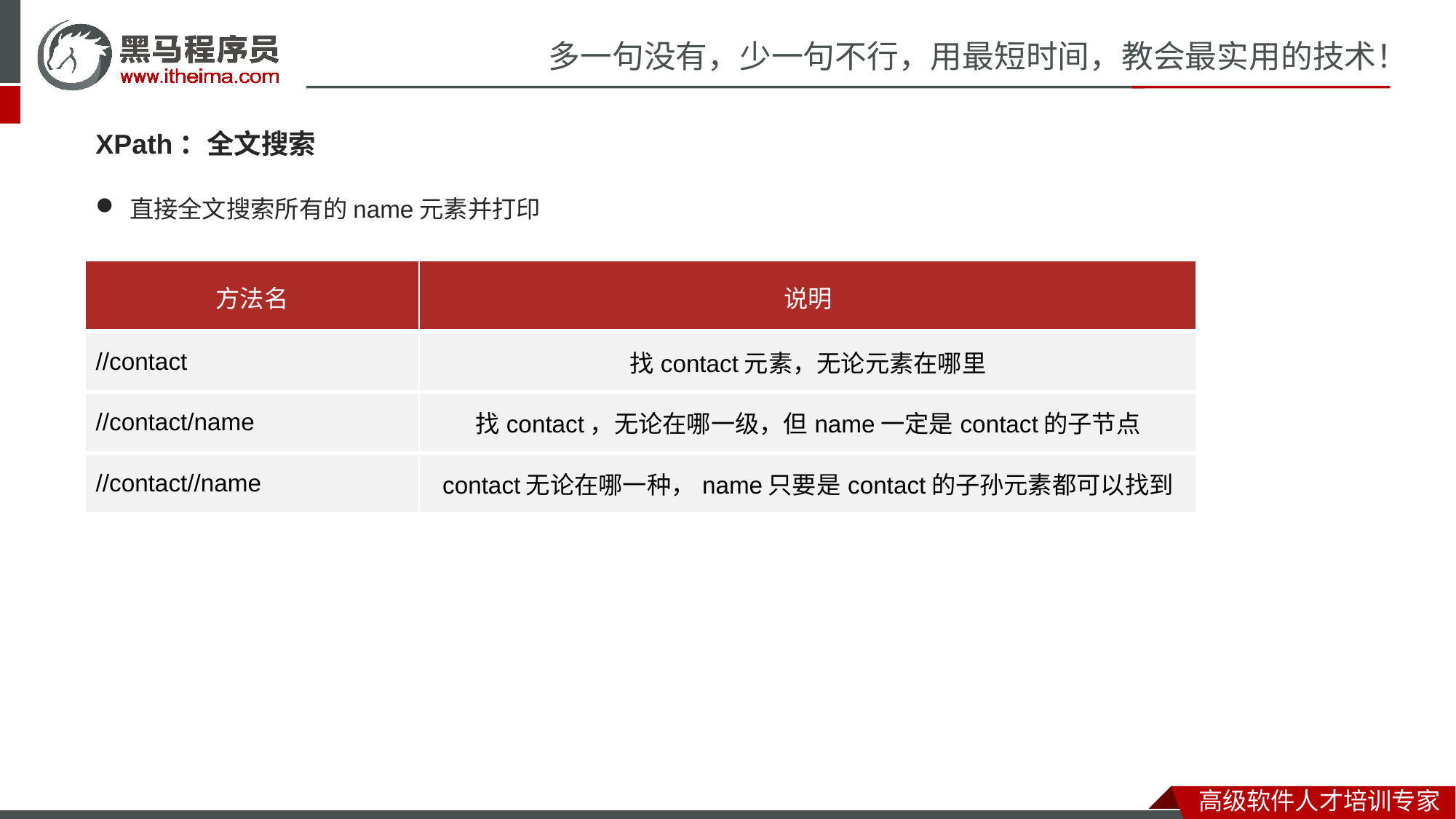

XPath：全文搜索
直接全文搜索所有的name元素并打印

| 方法名 | 说明 |
| --- | --- |
| //contact | 找contact元素，无论元素在哪里 |
| //contact/name | 找contact，无论在哪一级，但name一定是contact的子节点 |
| //contact//name | contact无论在哪一种，name只要是contact的子孙元素都可以找到 |